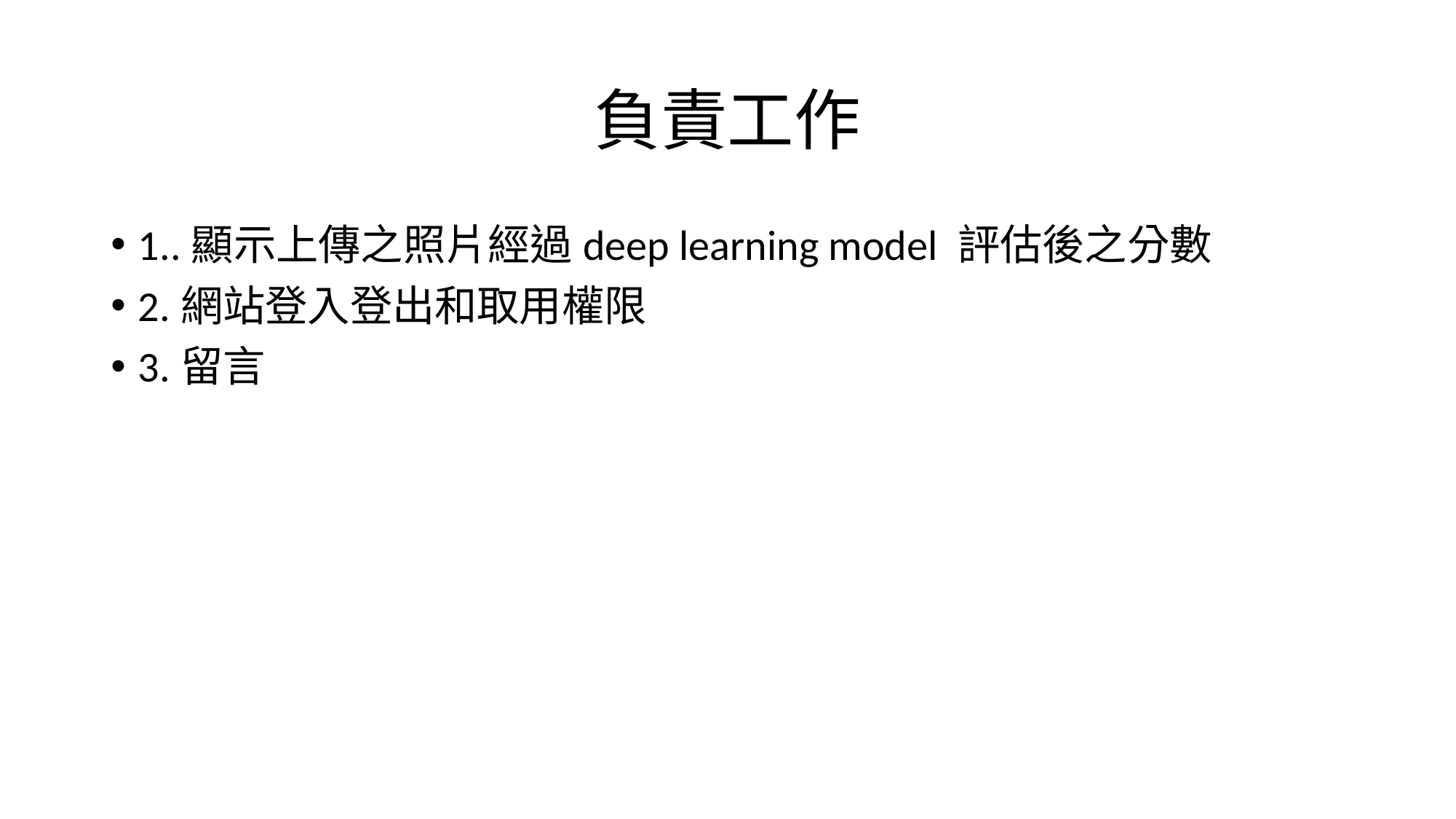

# 負責工作
1..顯示上傳之照片經過deep learning model 評估後之分數
2.網站登入登出和取用權限
3.留言